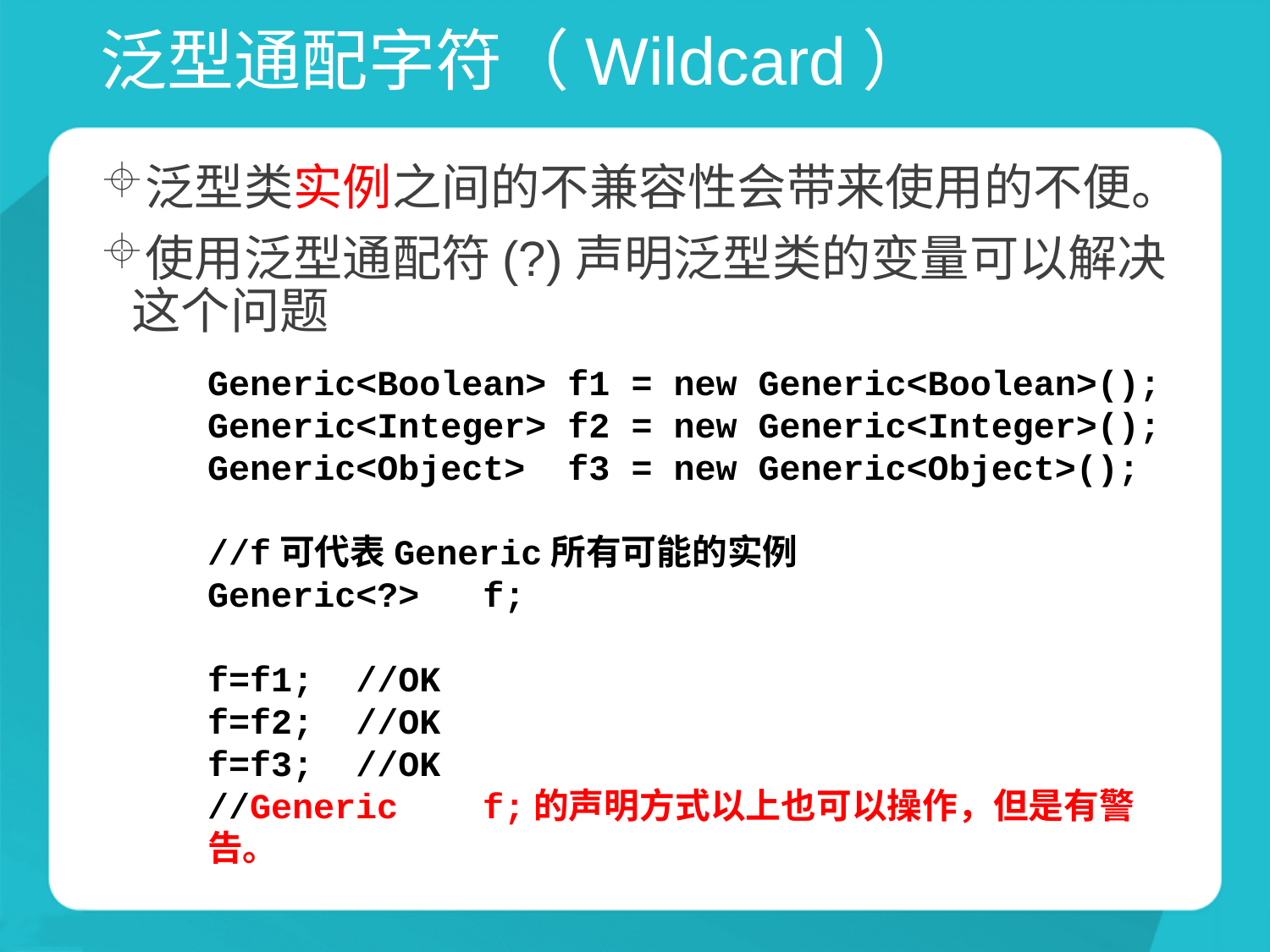

# 泛型通配字符（Wildcard）
泛型类实例之间的不兼容性会带来使用的不便。
使用泛型通配符(?)声明泛型类的变量可以解决这个问题
Generic<Boolean> f1 = new Generic<Boolean>();
Generic<Integer> f2 = new Generic<Integer>();
Generic<Object>  f3 = new Generic<Object>();

//f可代表Generic所有可能的实例
Generic<?>   f;

f=f1;  //OK
f=f2;  //OK
f=f3;  //OK
//Generic    f;的声明方式以上也可以操作，但是有警告。